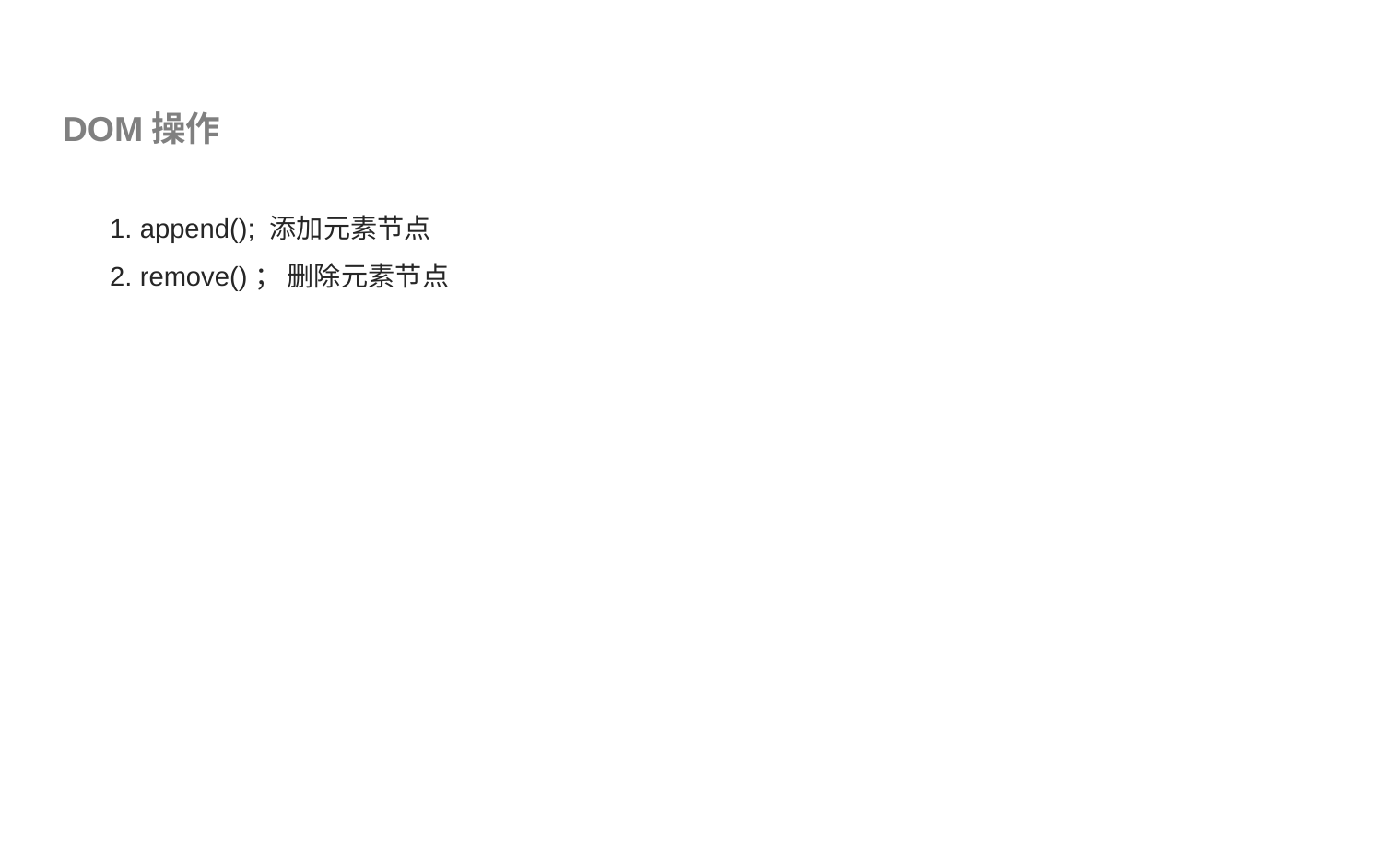

DOM操作
1. append(); 添加元素节点
2. remove()； 删除元素节点